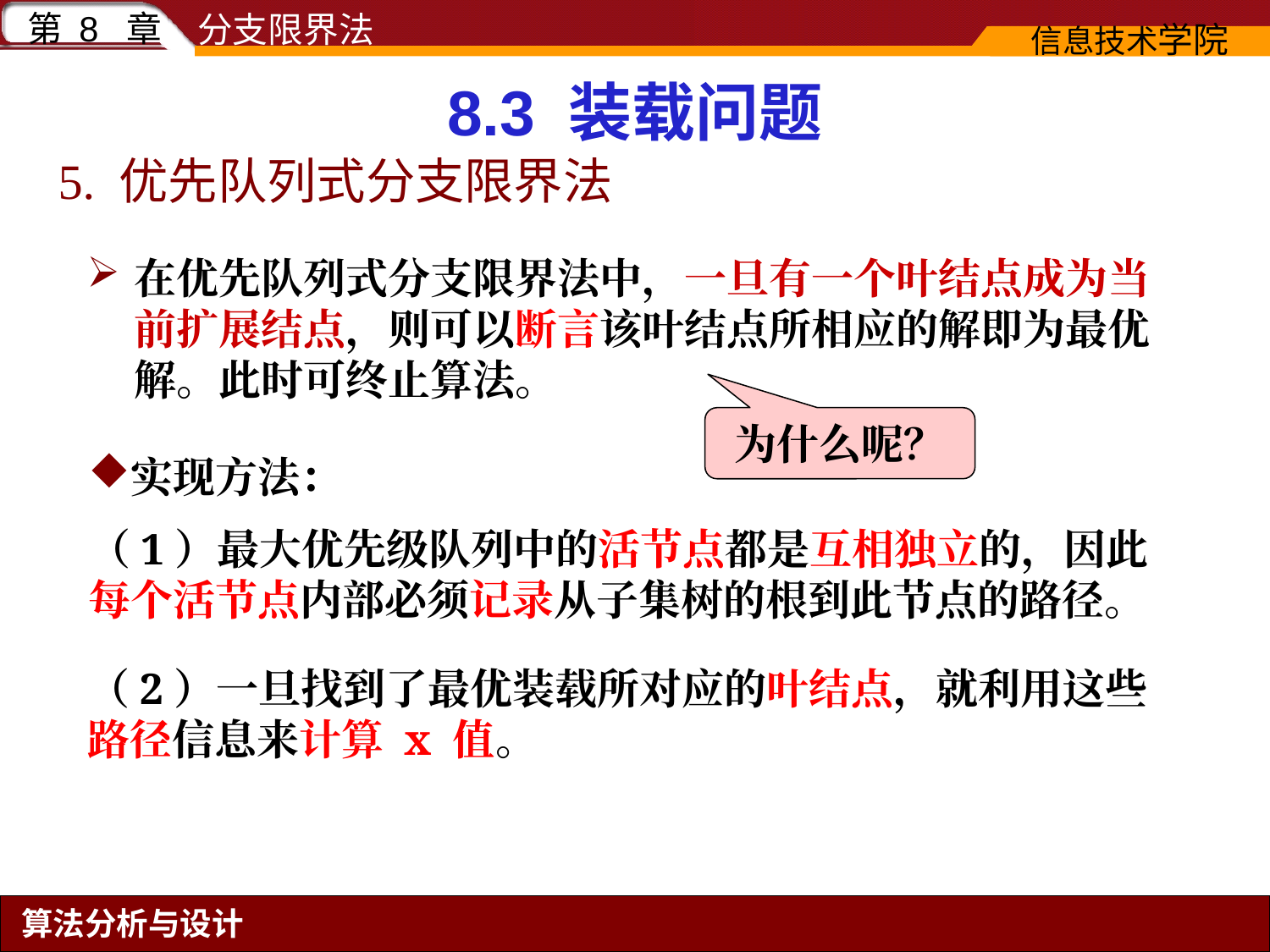

# 8.3 装载问题
5. 优先队列式分支限界法

在优先队列式分支限界法中，一旦有一个叶结点成为当前扩展结点，则可以断言该叶结点所相应的解即为最优解。此时可终止算法。
为什么呢？
实现方法：
（1）最大优先级队列中的活节点都是互相独立的，因此每个活节点内部必须记录从子集树的根到此节点的路径。
（2）一旦找到了最优装载所对应的叶结点，就利用这些路径信息来计算 x 值。